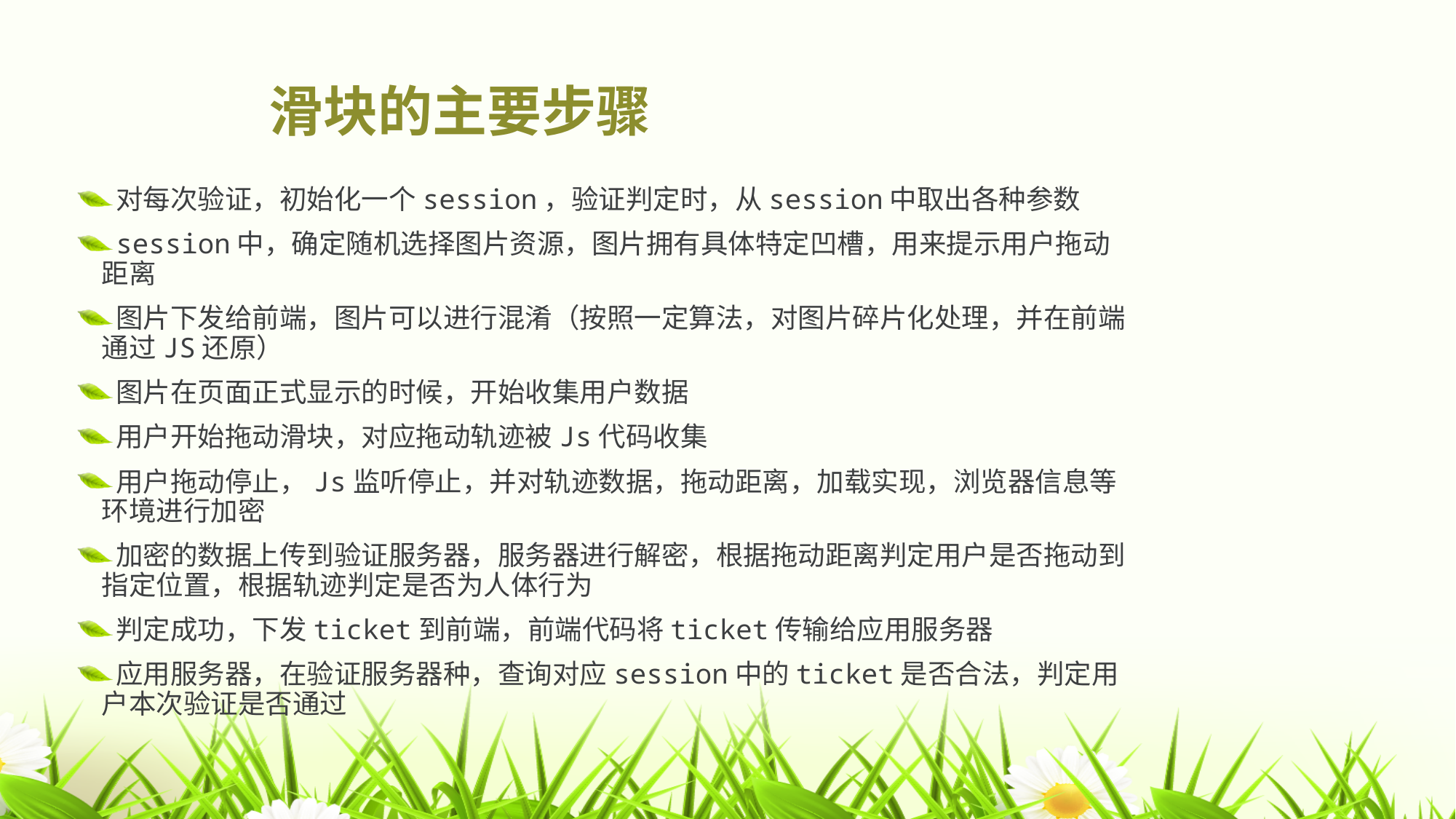

滑块的主要步骤
对每次验证，初始化一个session，验证判定时，从session中取出各种参数
session中，确定随机选择图片资源，图片拥有具体特定凹槽，用来提示用户拖动距离
图片下发给前端，图片可以进行混淆（按照一定算法，对图片碎片化处理，并在前端通过JS还原）
图片在页面正式显示的时候，开始收集用户数据
用户开始拖动滑块，对应拖动轨迹被Js代码收集
用户拖动停止，Js监听停止，并对轨迹数据，拖动距离，加载实现，浏览器信息等环境进行加密
加密的数据上传到验证服务器，服务器进行解密，根据拖动距离判定用户是否拖动到指定位置，根据轨迹判定是否为人体行为
判定成功，下发ticket到前端，前端代码将ticket传输给应用服务器
应用服务器，在验证服务器种，查询对应session中的ticket是否合法，判定用户本次验证是否通过